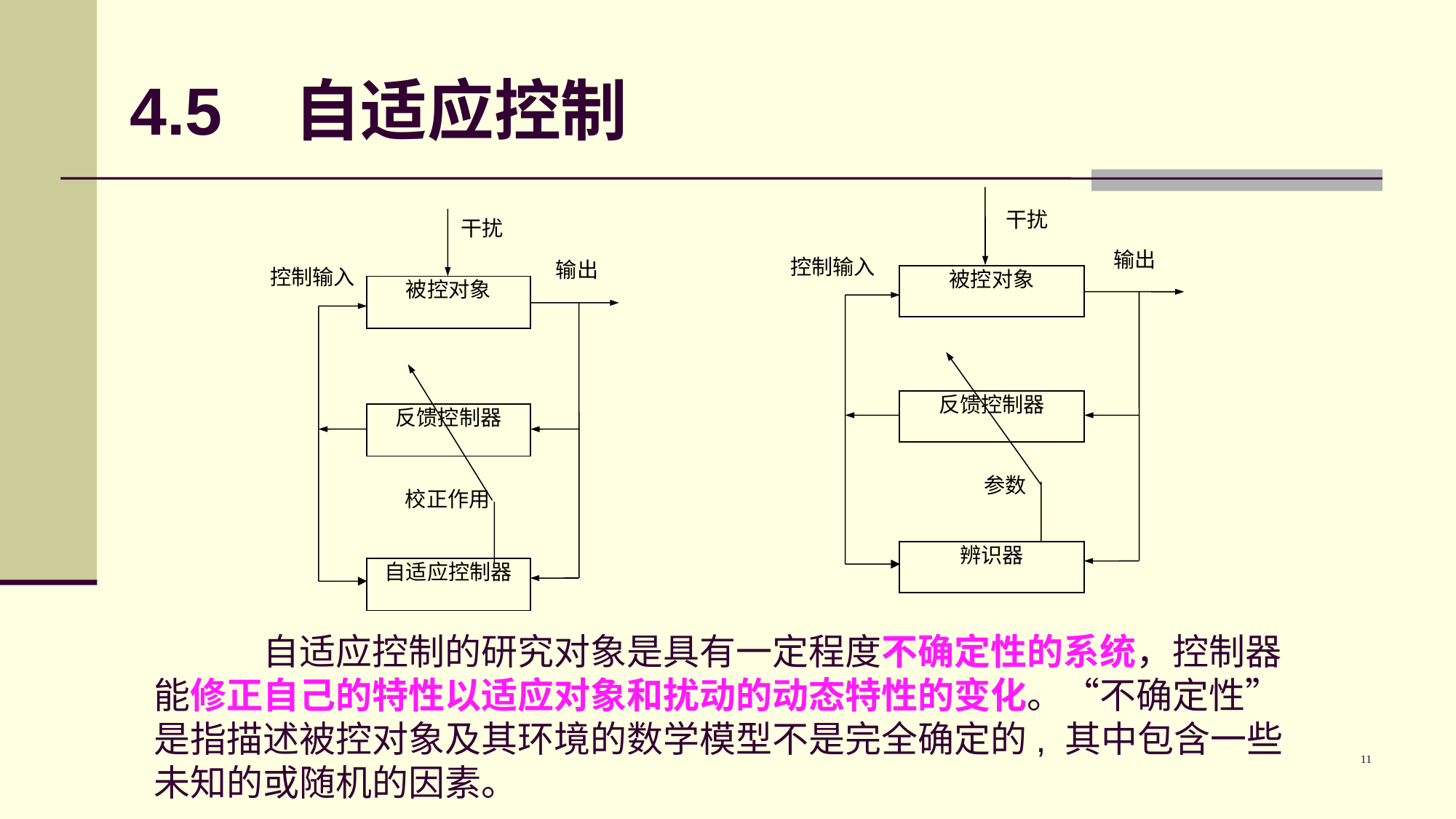

# 4.5   自适应控制

干扰

干扰
输出
控制输入
被控对象

反馈控制器

自适应控制器

校正作用
输出
控制输入
被控对象

反馈控制器

参数

辨识器

	自适应控制的研究对象是具有一定程度不确定性的系统，控制器能修正自己的特性以适应对象和扰动的动态特性的变化。“不确定性” 是指描述被控对象及其环境的数学模型不是完全确定的, 其中包含一些未知的或随机的因素。
11